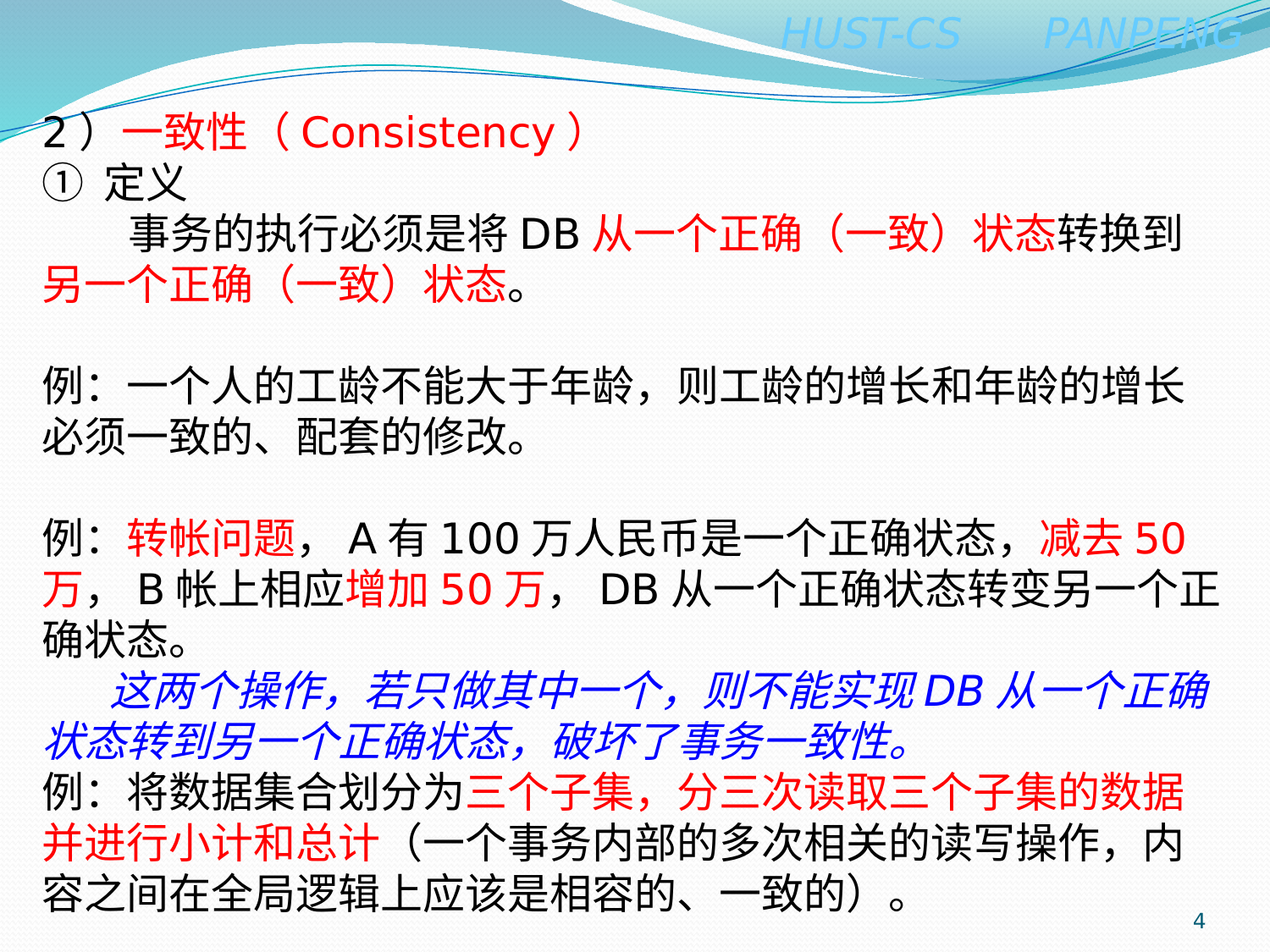

2）一致性（Consistency）
① 定义
        事务的执行必须是将DB从一个正确（一致）状态转换到另一个正确（一致）状态。

例：一个人的工龄不能大于年龄，则工龄的增长和年龄的增长必须一致的、配套的修改。

例：转帐问题，A有100万人民币是一个正确状态，减去50万，B帐上相应增加50万，DB从一个正确状态转变另一个正确状态。
      这两个操作，若只做其中一个，则不能实现DB从一个正确状态转到另一个正确状态，破坏了事务一致性。
例：将数据集合划分为三个子集，分三次读取三个子集的数据并进行小计和总计（一个事务内部的多次相关的读写操作，内容之间在全局逻辑上应该是相容的、一致的）。
4